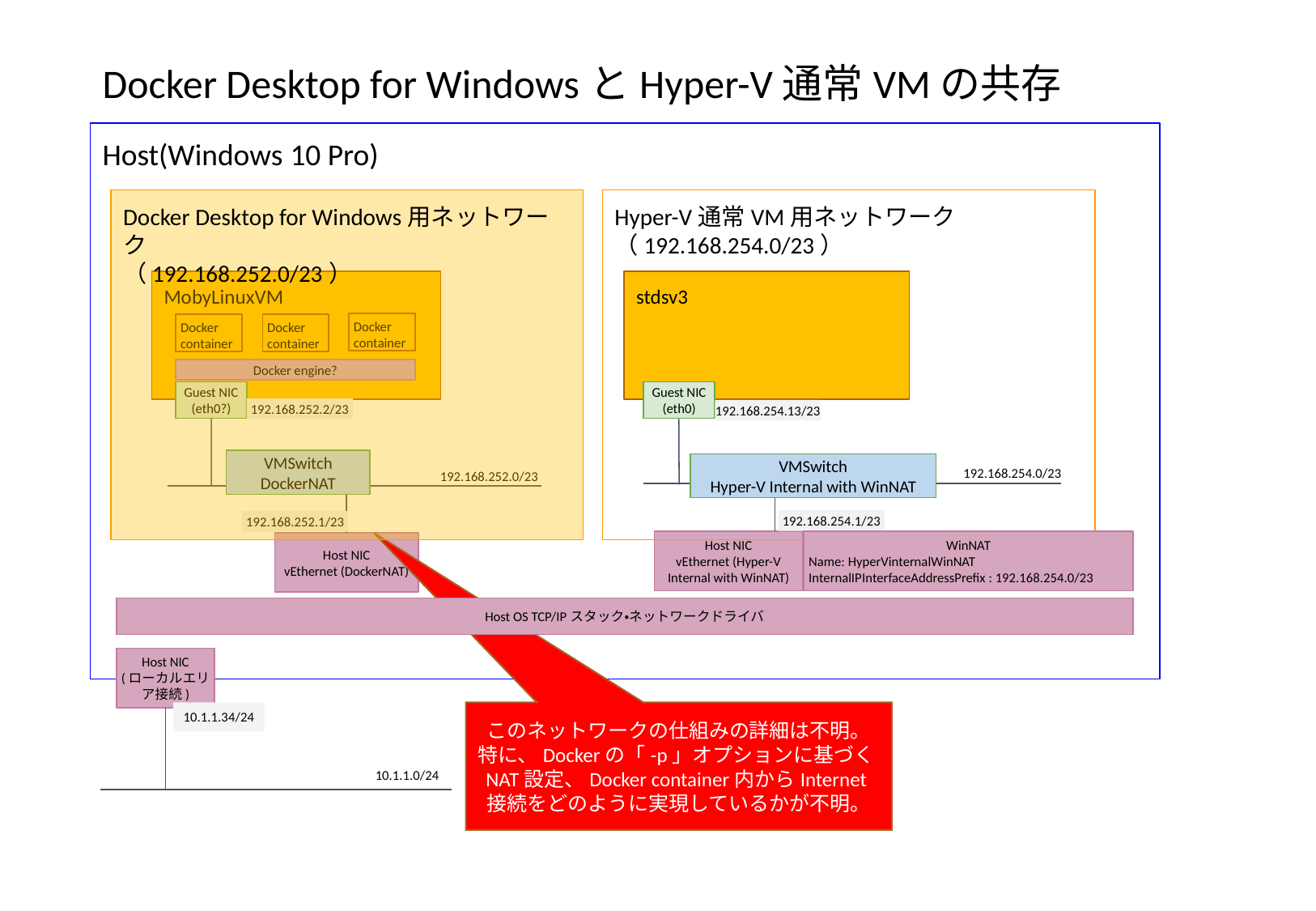

# Docker Desktop for WindowsとHyper-V通常VMの共存
Host(Windows 10 Pro)
Docker Desktop for Windows用ネットワーク
（192.168.252.0/23）
Hyper-V通常VM用ネットワーク
（192.168.254.0/23）
MobyLinuxVM
stdsv3
Docker container
Docker container
Docker container
Docker engine?
Guest NIC
(eth0?)
Guest NIC
(eth0)
192.168.252.2/23
192.168.254.13/23
VMSwitch
DockerNAT
VMSwitch
Hyper-V Internal with WinNAT
192.168.254.0/23
192.168.252.0/23
192.168.254.1/23
192.168.252.1/23
Host NIC
vEthernet (Hyper-V Internal with WinNAT)
WinNAT
Name: HyperVinternalWinNAT
InternalIPInterfaceAddressPrefix : 192.168.254.0/23
Host NIC
vEthernet (DockerNAT)
Host OS TCP/IPスタック・ネットワークドライバ
Host NIC
(ローカルエリア接続)
10.1.1.34/24
このネットワークの仕組みの詳細は不明。
特に、Dockerの「-p」オプションに基づくNAT設定、Docker container内からInternet接続をどのように実現しているかが不明。
10.1.1.0/24